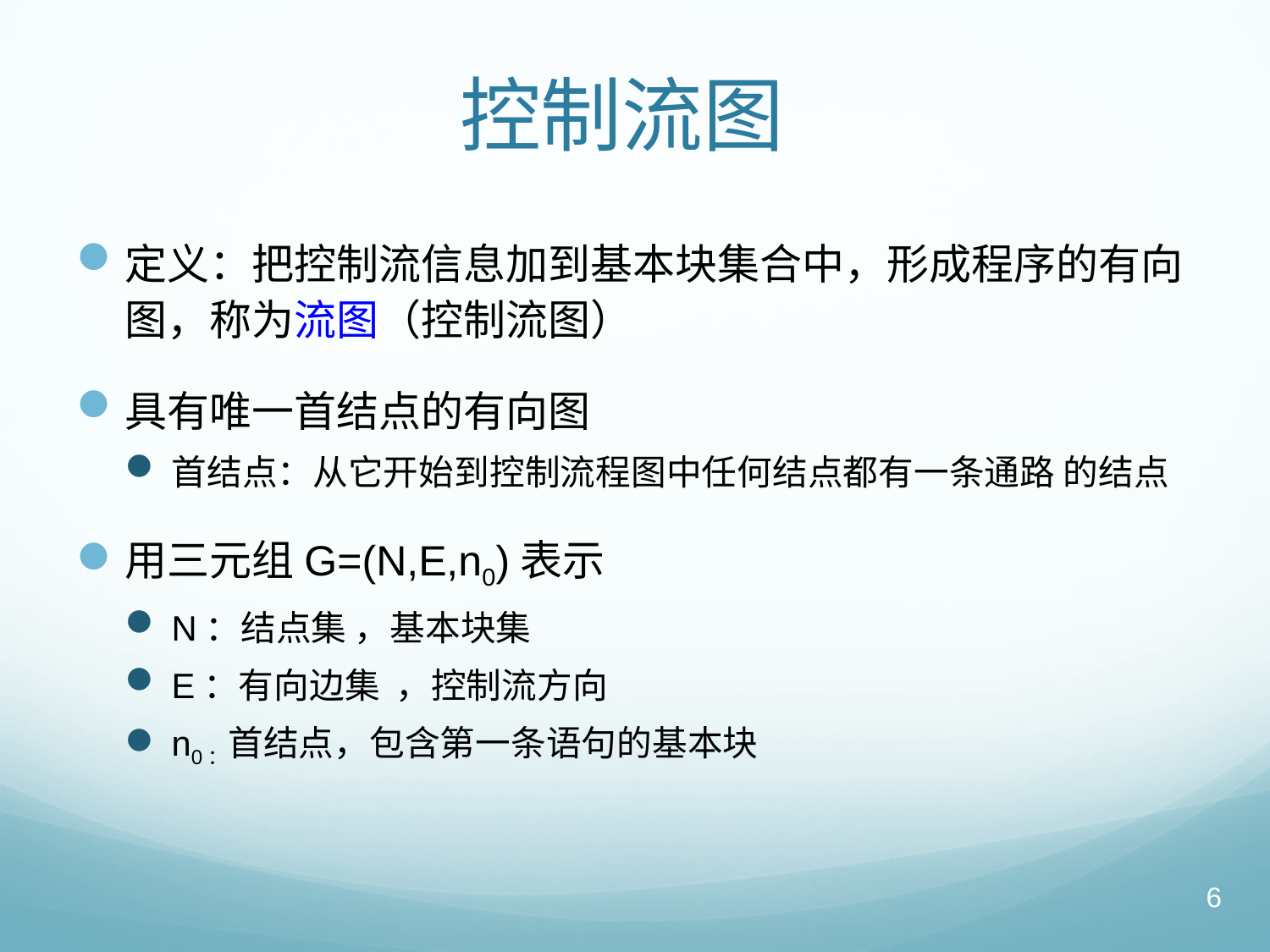

# 控制流图
定义：把控制流信息加到基本块集合中，形成程序的有向图，称为流图（控制流图）
具有唯一首结点的有向图
首结点：从它开始到控制流程图中任何结点都有一条通路 的结点
用三元组G=(N,E,n0)表示
N：结点集 ，基本块集
E：有向边集  ，控制流方向
n0：首结点，包含第一条语句的基本块
6